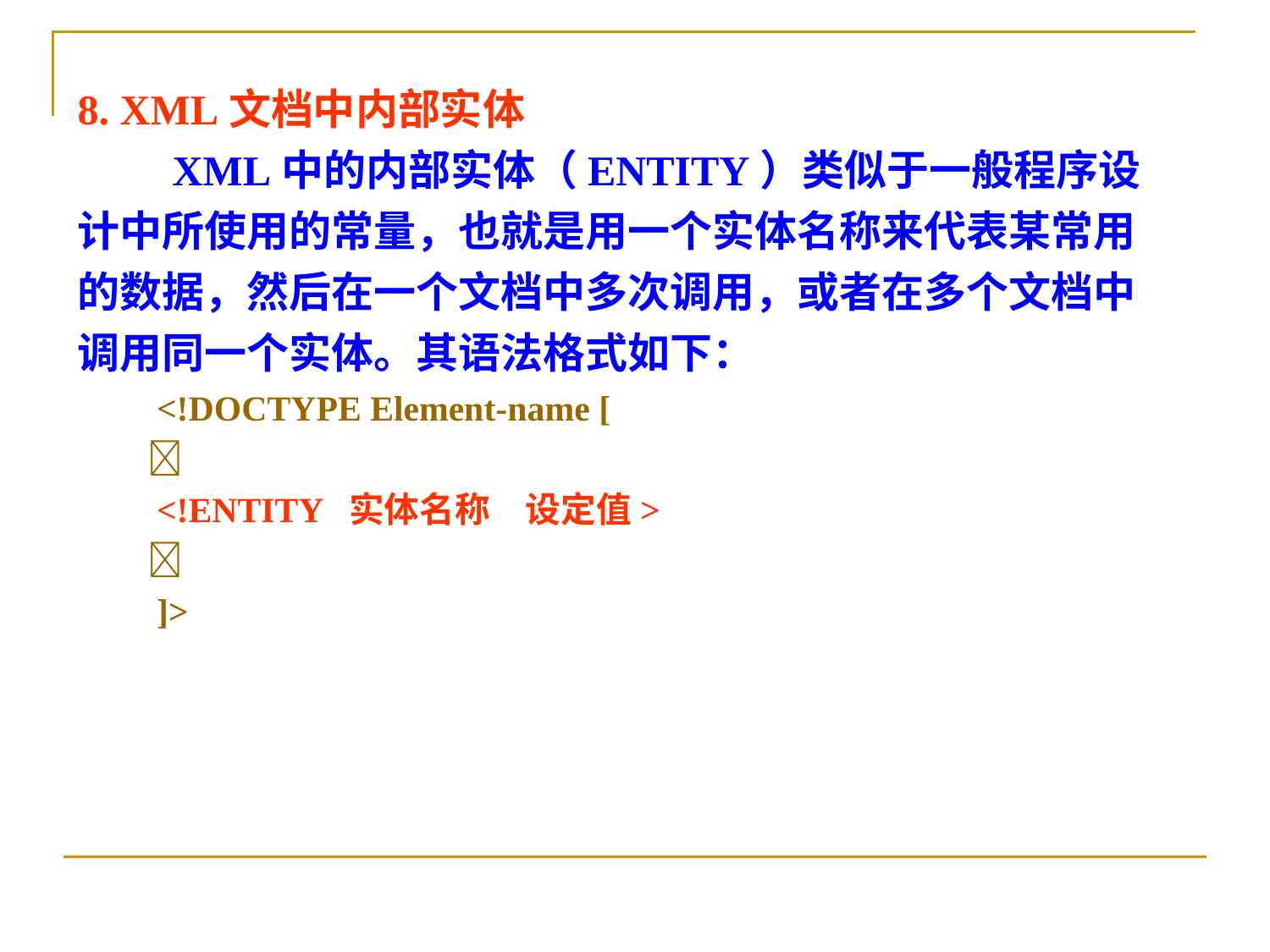

8. XML文档中内部实体
　　XML中的内部实体（ENTITY）类似于一般程序设计中所使用的常量，也就是用一个实体名称来代表某常用的数据，然后在一个文档中多次调用，或者在多个文档中调用同一个实体。其语法格式如下：
　　<!DOCTYPE Element-name [
　　…
　　<!ENTITY  实体名称　设定值>
　　…
　　]>